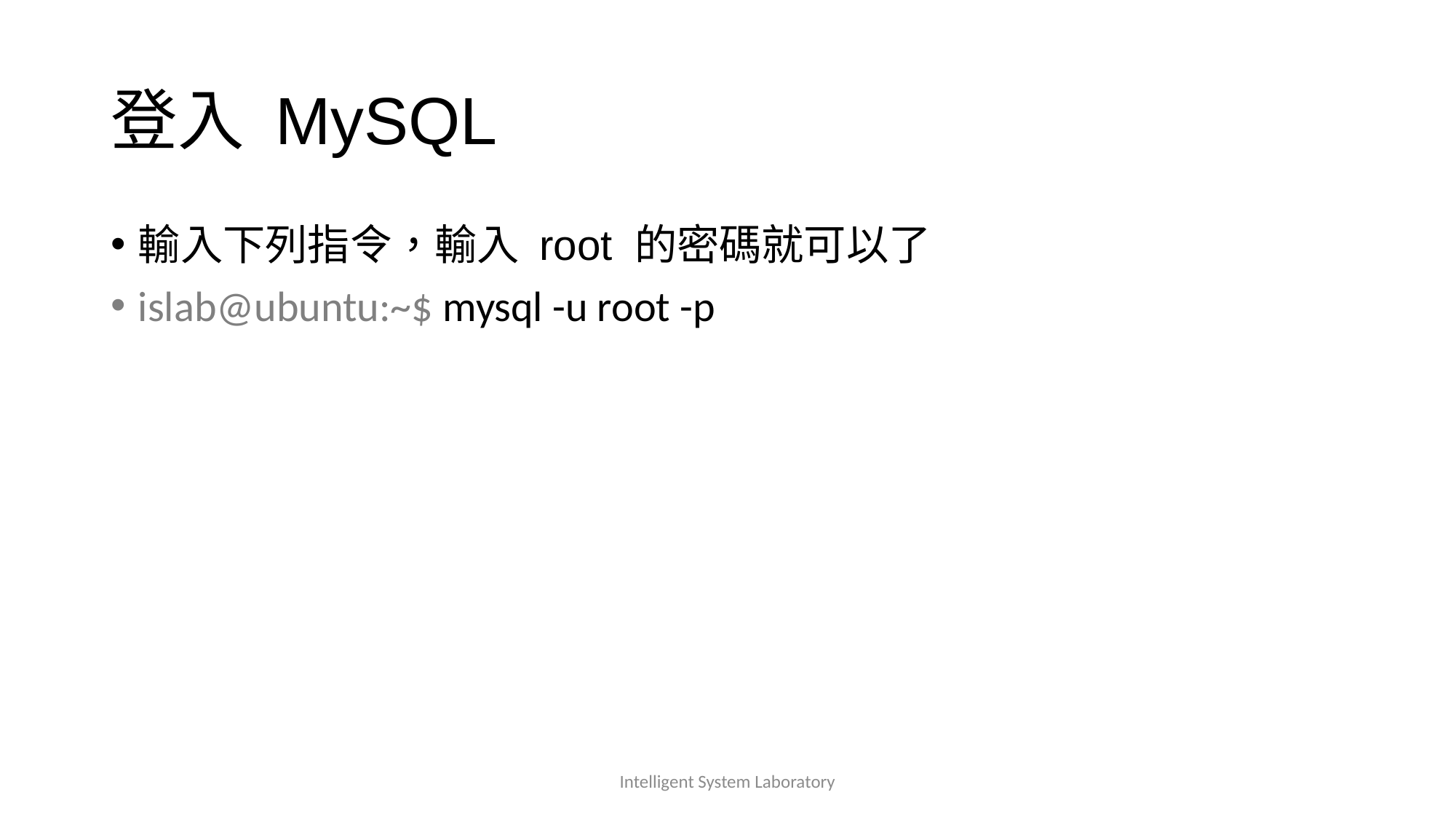

# 登入 MySQL
輸入下列指令，輸入 root 的密碼就可以了
islab@ubuntu:~$ mysql -u root -p

Intelligent System Laboratory